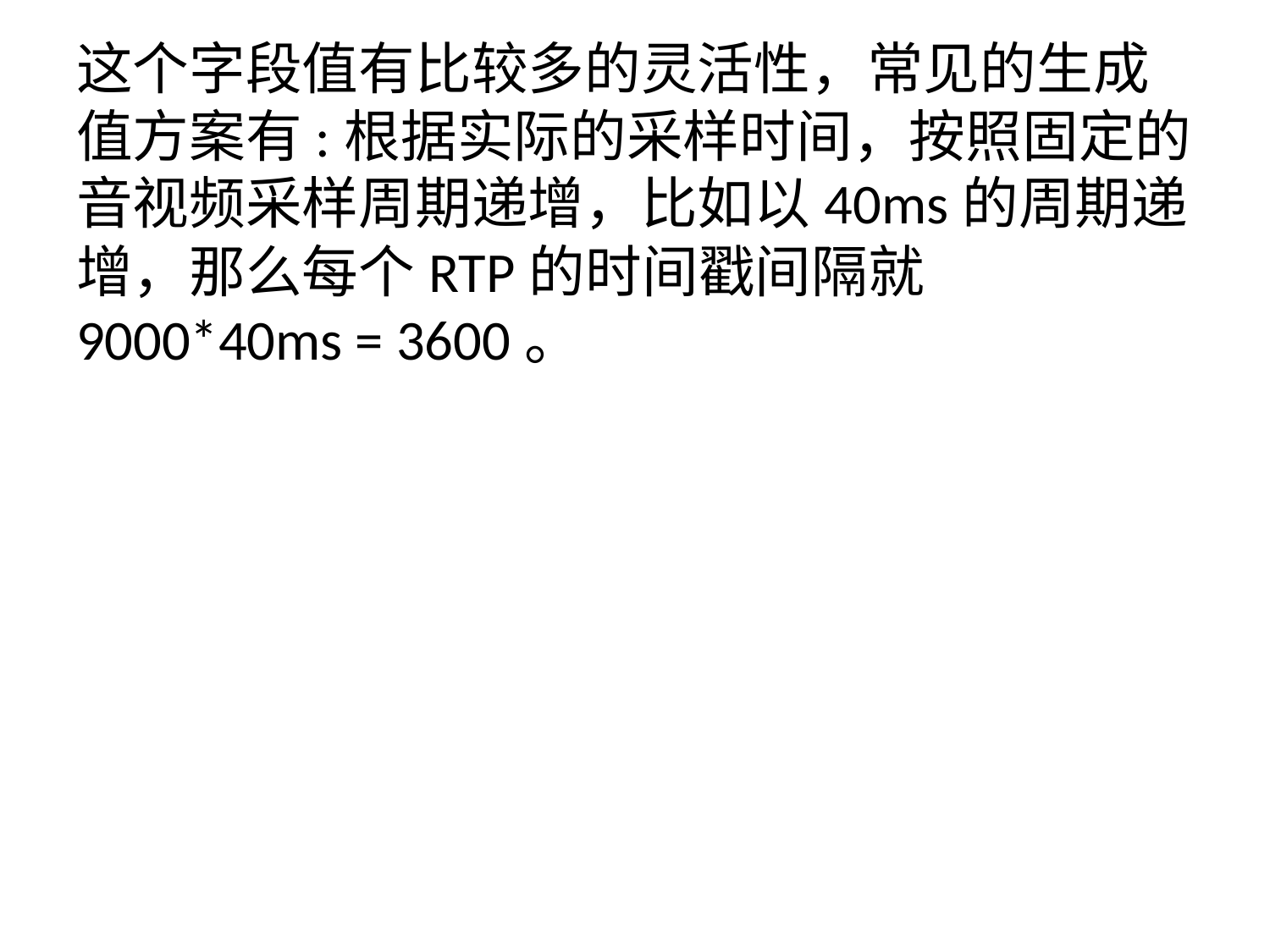

这个字段值有比较多的灵活性，常见的生成值方案有:根据实际的采样时间，按照固定的音视频采样周期递增，比如以40ms的周期递增，那么每个RTP的时间戳间隔就9000*40ms = 3600。